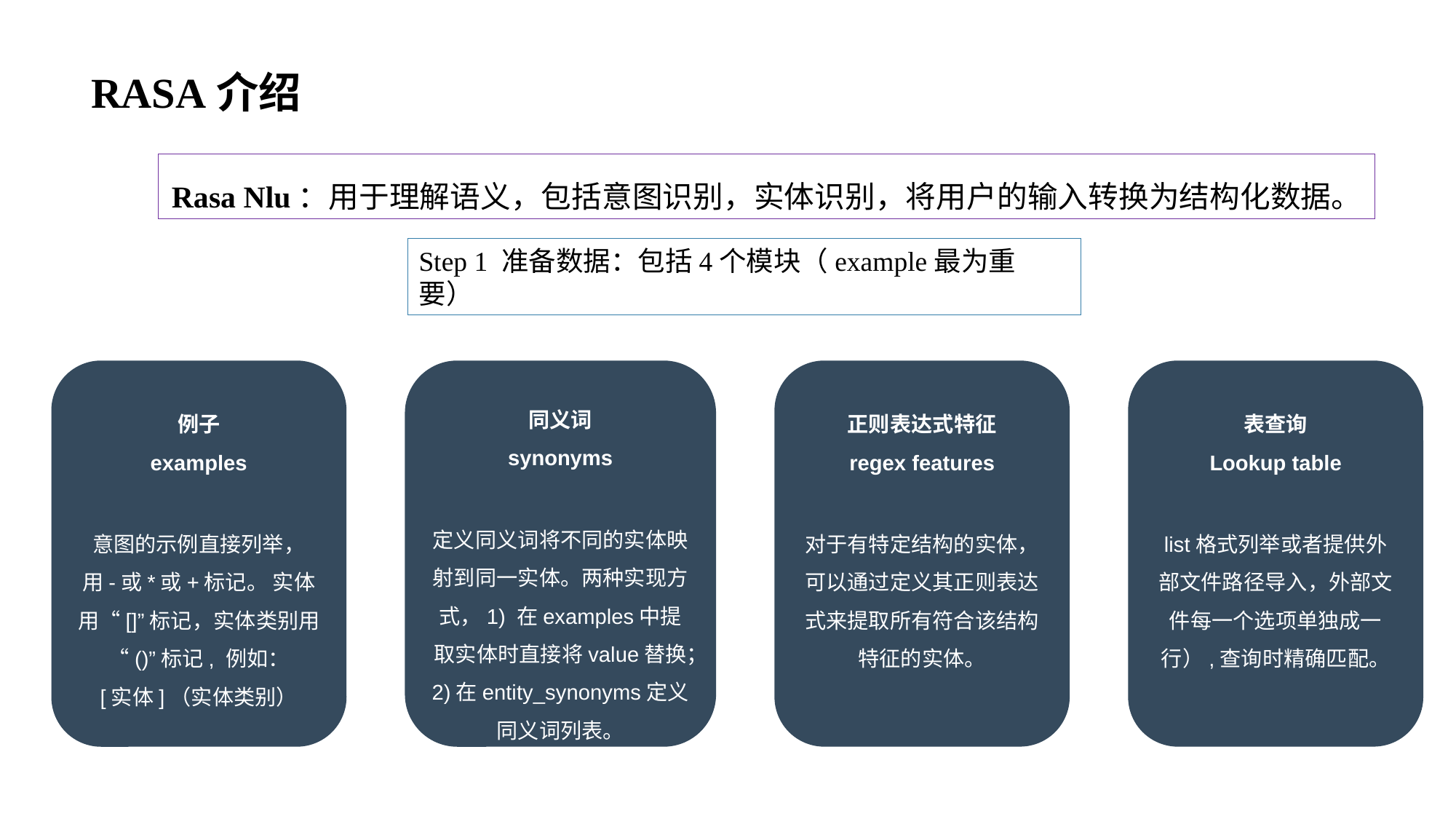

# RASA介绍
Rasa Nlu：用于理解语义，包括意图识别，实体识别，将用户的输入转换为结构化数据。
Step 1 准备数据：包括4个模块（example最为重要）
例子
examples

意图的示例直接列举， 用-或*或+标记。 实体用“[]”标记，实体类别用“()”标记, 例如：
[实体]（实体类别）

同义词
synonyms

定义同义词将不同的实体映射到同一实体。两种实现方式，1) 在examples中提取实体时直接将value替换；2)在entity_synonyms定义同义词列表。
正则表达式特征
regex features

对于有特定结构的实体，可以通过定义其正则表达式来提取所有符合该结构特征的实体。

表查询
Lookup table

list格式列举或者提供外部文件路径导入，外部文件每一个选项单独成一行）,查询时精确匹配。